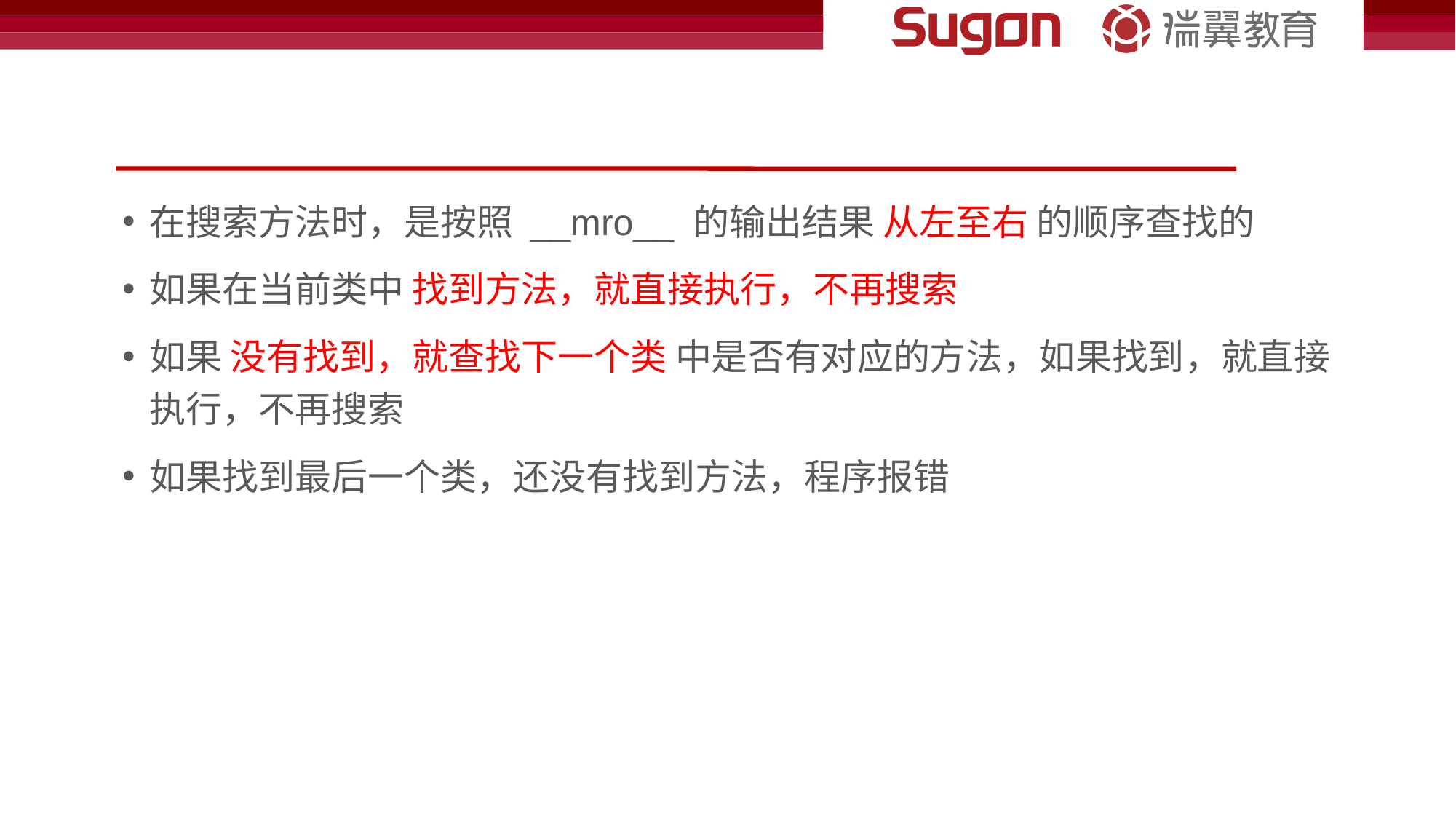

#
在搜索方法时，是按照 __mro__ 的输出结果 从左至右 的顺序查找的
如果在当前类中 找到方法，就直接执行，不再搜索
如果 没有找到，就查找下一个类 中是否有对应的方法，如果找到，就直接执行，不再搜索
如果找到最后一个类，还没有找到方法，程序报错